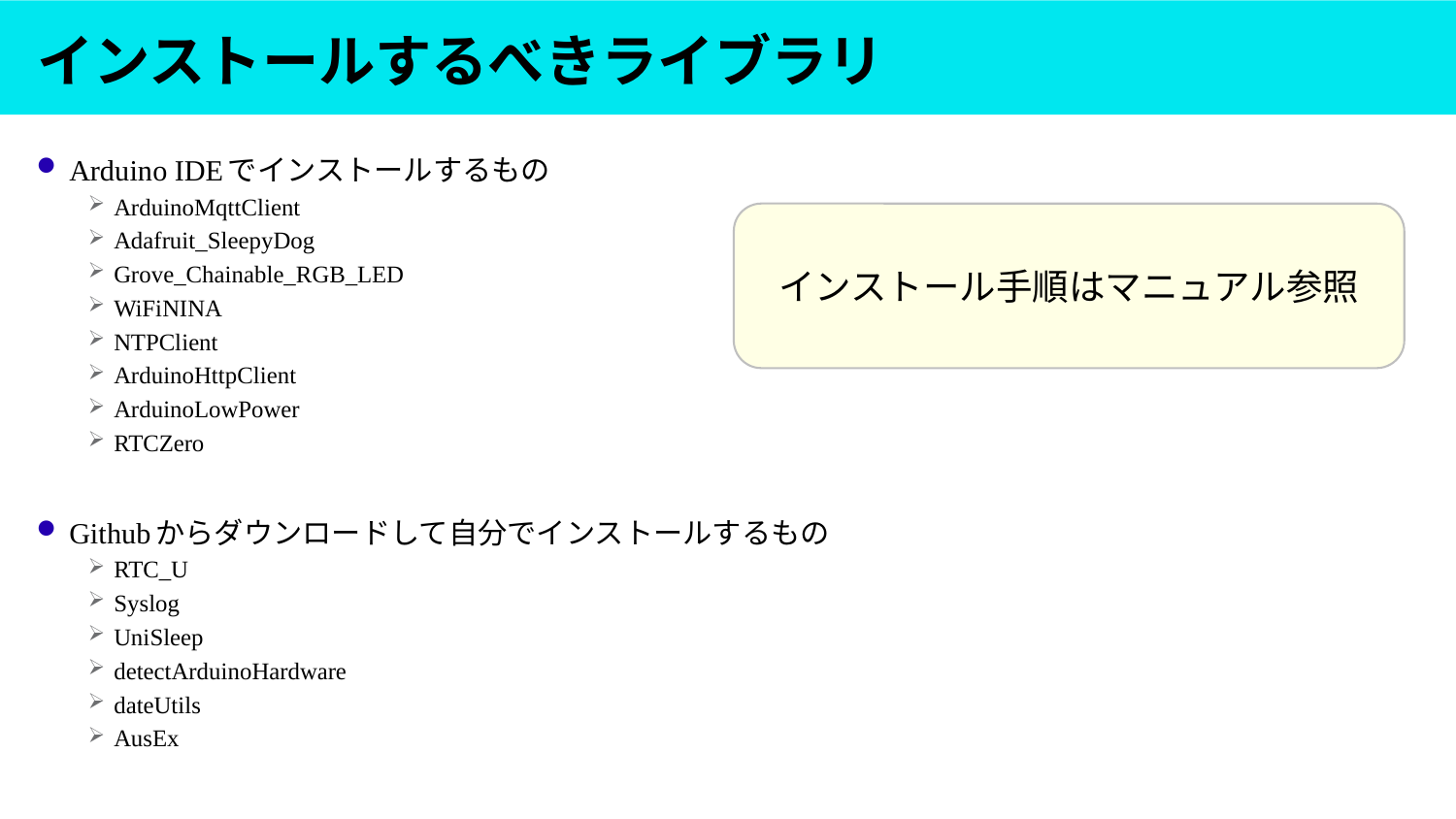

# インストールするべきライブラリ
Arduino IDEでインストールするもの
ArduinoMqttClient
Adafruit_SleepyDog
Grove_Chainable_RGB_LED
WiFiNINA
NTPClient
ArduinoHttpClient
ArduinoLowPower
RTCZero

Githubからダウンロードして自分でインストールするもの
RTC_U
Syslog
UniSleep
detectArduinoHardware
dateUtils
AusEx
インストール手順はマニュアル参照